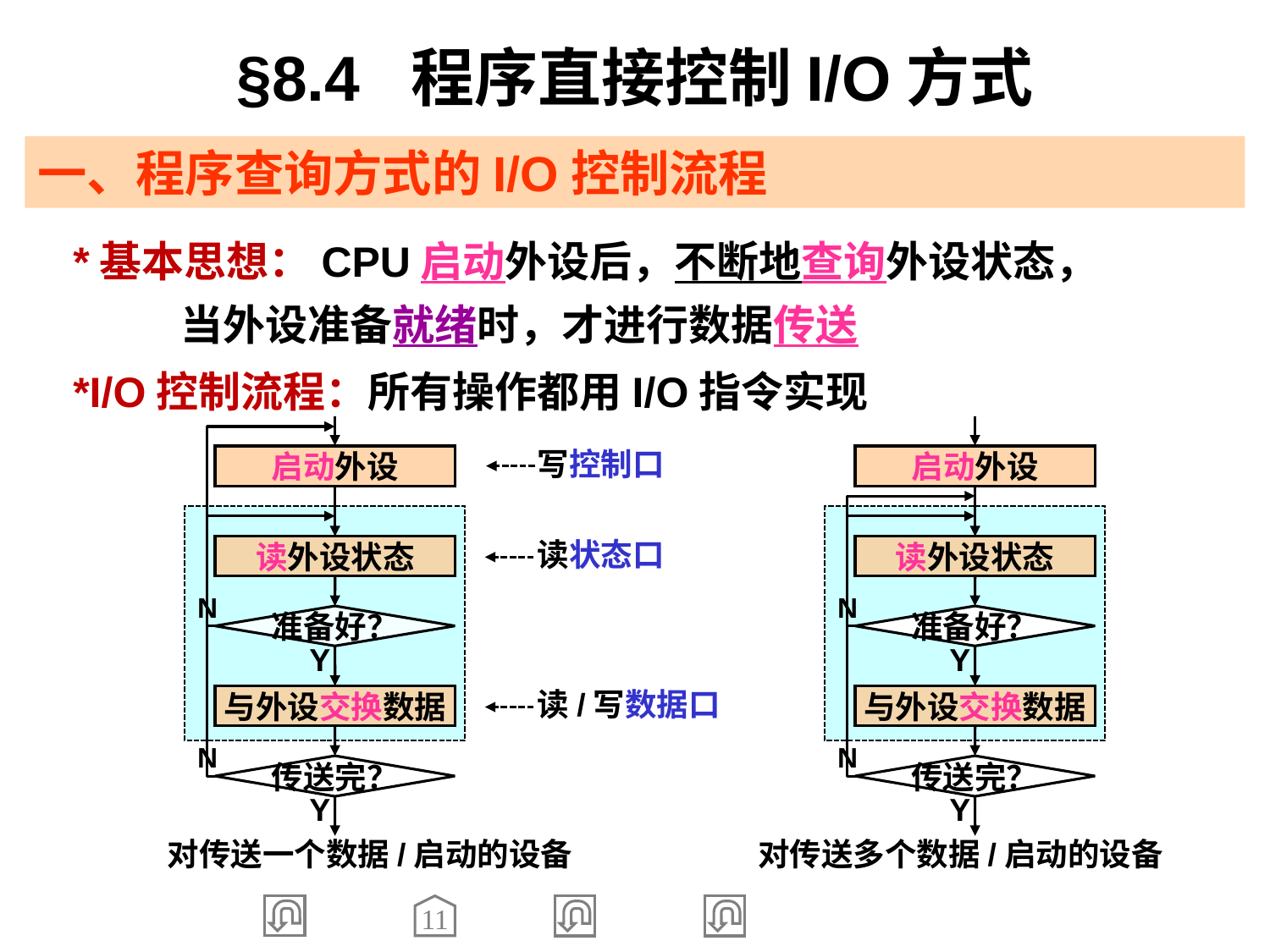

§8.4  程序直接控制I/O方式
一、程序查询方式的I/O控制流程
   *基本思想：CPU启动外设后，不断地查询外设状态，
              当外设准备就绪时，才进行数据传送
   *I/O控制流程：所有操作都用I/O指令实现
启动外设

读外设状态
N
准备好？
Y
与外设交换数据
N
传送完？
Y
对传送一个数据/启动的设备
启动外设

读外设状态
N
准备好？
Y
与外设交换数据
N
传送完？
Y
对传送多个数据/启动的设备
写控制口
读状态口
读/写数据口

11

34